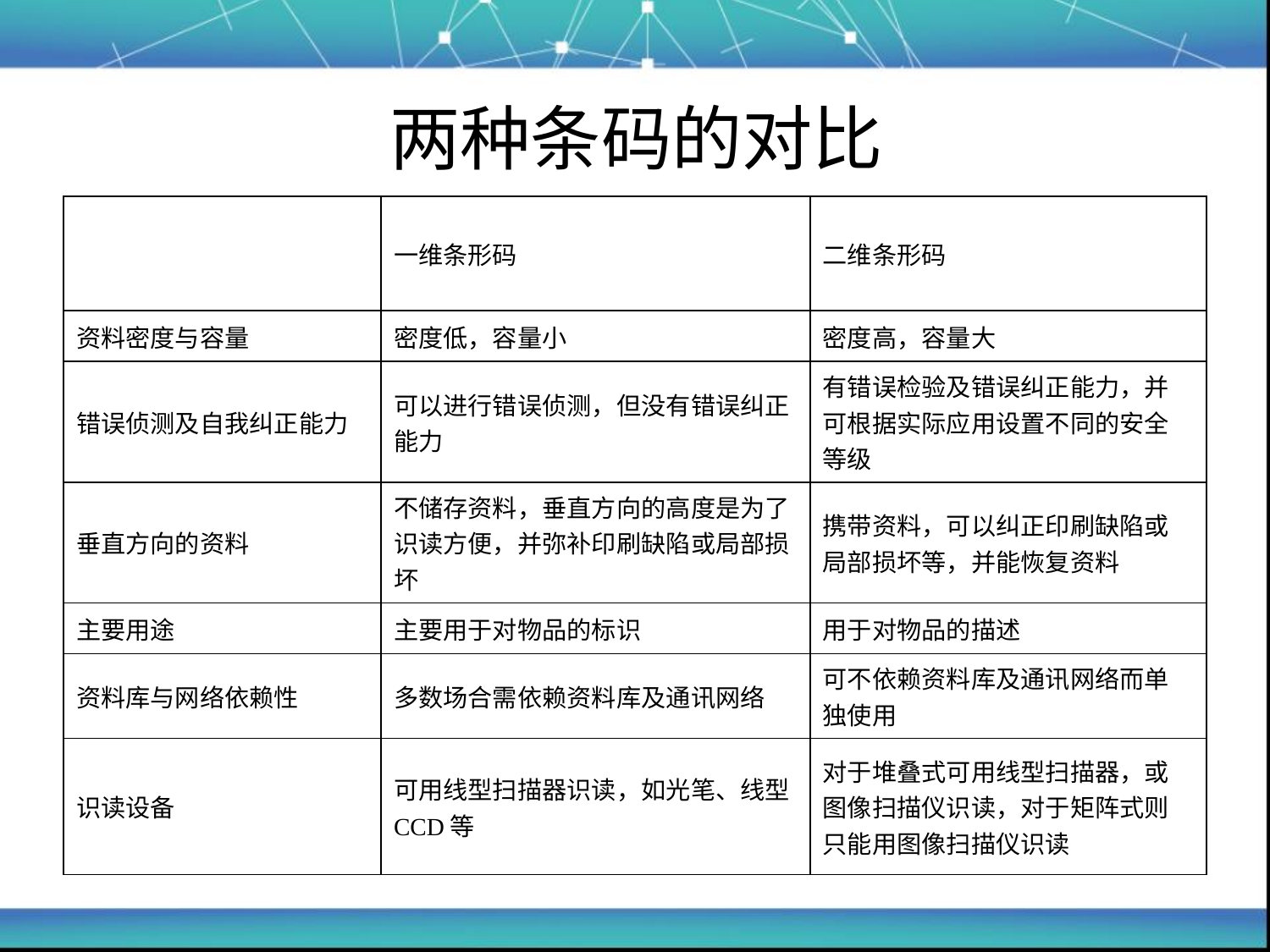

# 两种条码的对比
|  | 一维条形码 | 二维条形码 |
| --- | --- | --- |
| 资料密度与容量 | 密度低，容量小 | 密度高，容量大 |
| 错误侦测及自我纠正能力 | 可以进行错误侦测，但没有错误纠正能力 | 有错误检验及错误纠正能力，并可根据实际应用设置不同的安全等级 |
| 垂直方向的资料 | 不储存资料，垂直方向的高度是为了识读方便，并弥补印刷缺陷或局部损坏 | 携带资料，可以纠正印刷缺陷或局部损坏等，并能恢复资料 |
| 主要用途 | 主要用于对物品的标识 | 用于对物品的描述 |
| 资料库与网络依赖性 | 多数场合需依赖资料库及通讯网络 | 可不依赖资料库及通讯网络而单独使用 |
| 识读设备 | 可用线型扫描器识读，如光笔、线型CCD等 | 对于堆叠式可用线型扫描器，或图像扫描仪识读，对于矩阵式则只能用图像扫描仪识读 |
42